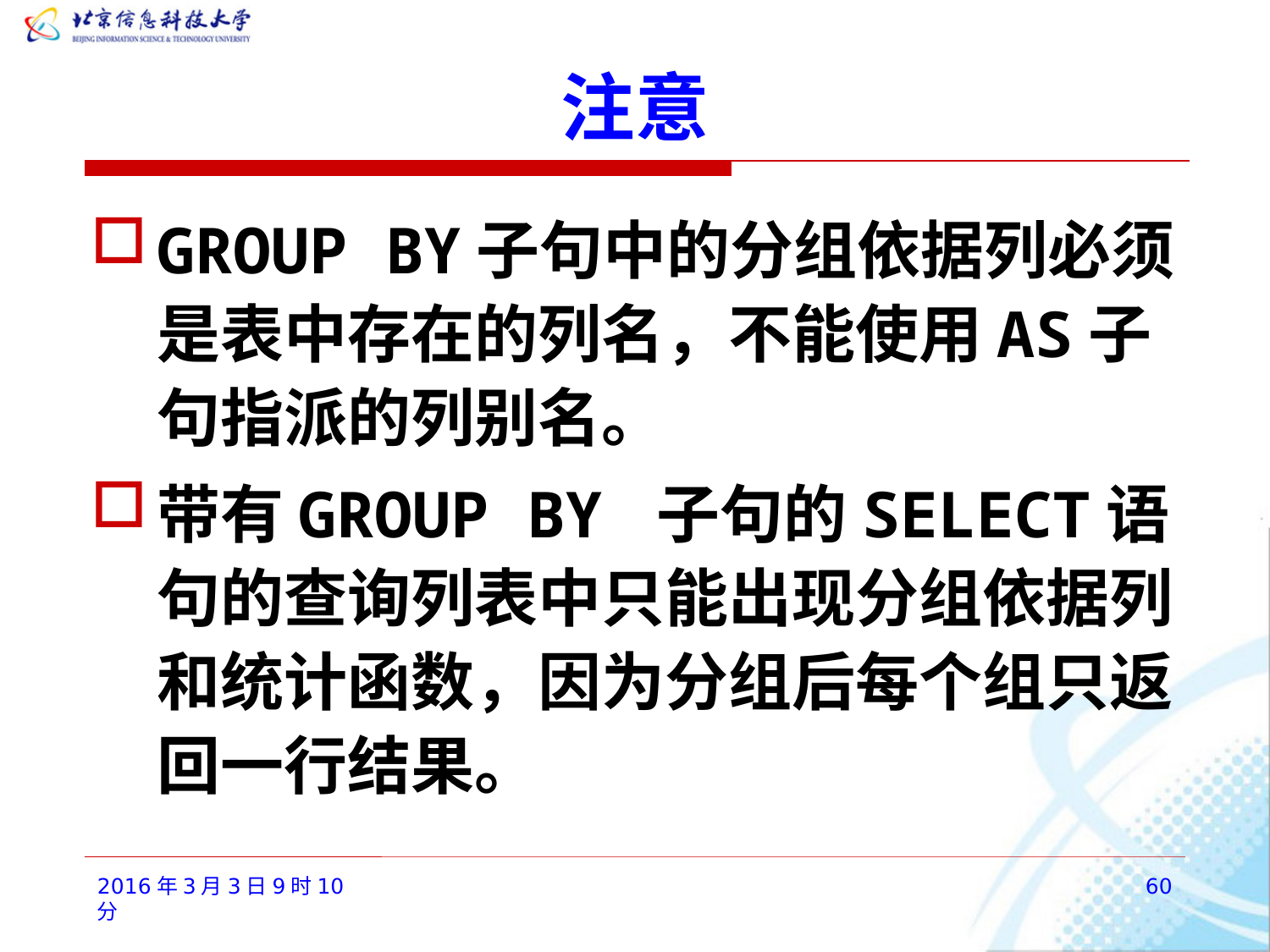

# 注意
GROUP BY子句中的分组依据列必须是表中存在的列名，不能使用AS子句指派的列别名。
带有GROUP BY 子句的SELECT语句的查询列表中只能出现分组依据列和统计函数，因为分组后每个组只返回一行结果。
2016年3月3日9时10分
60